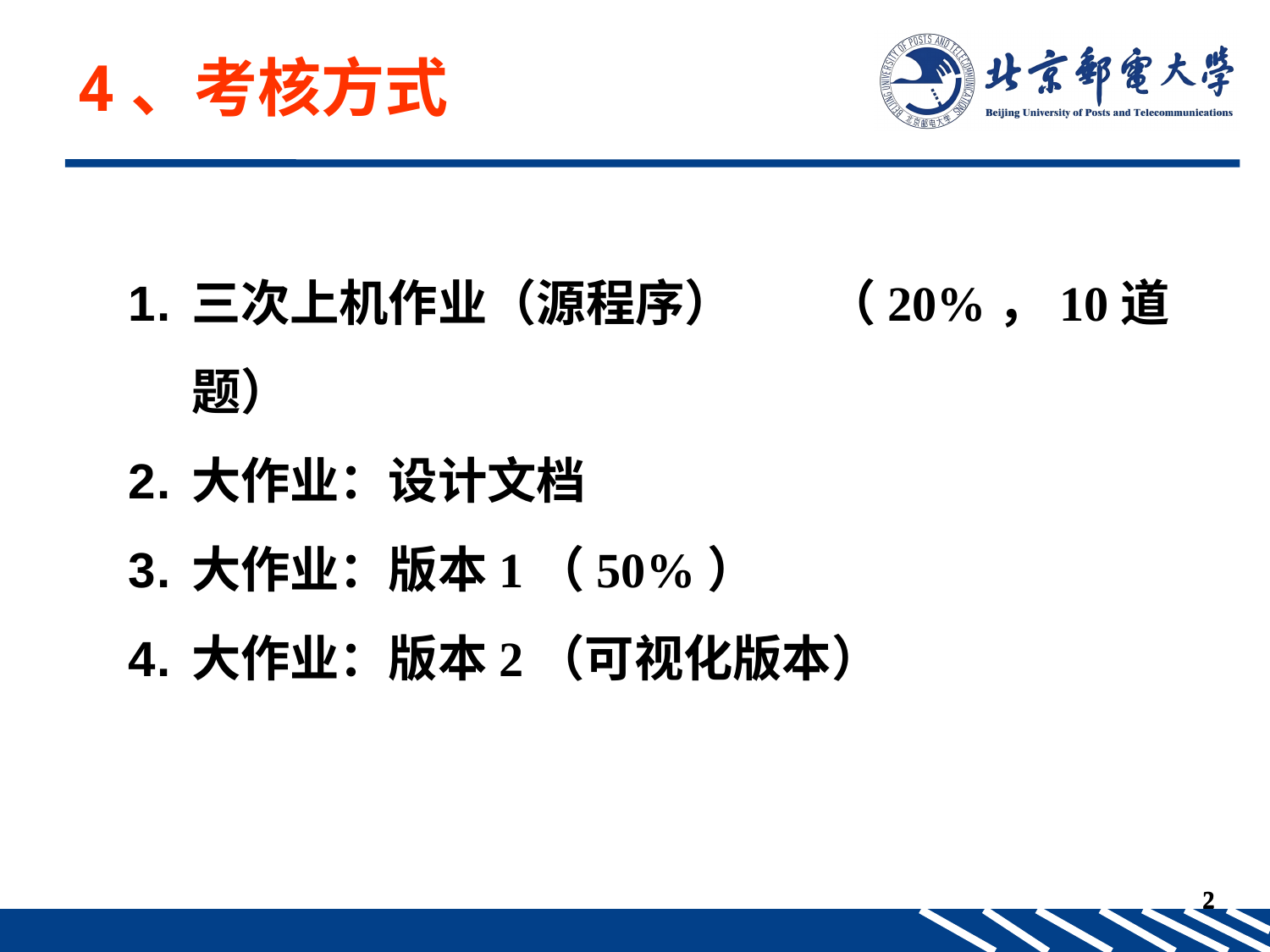

4、考核方式
三次上机作业（源程序）	（20%，10道题）
大作业：设计文档
大作业：版本1（50%）
大作业：版本2（可视化版本）
2
2